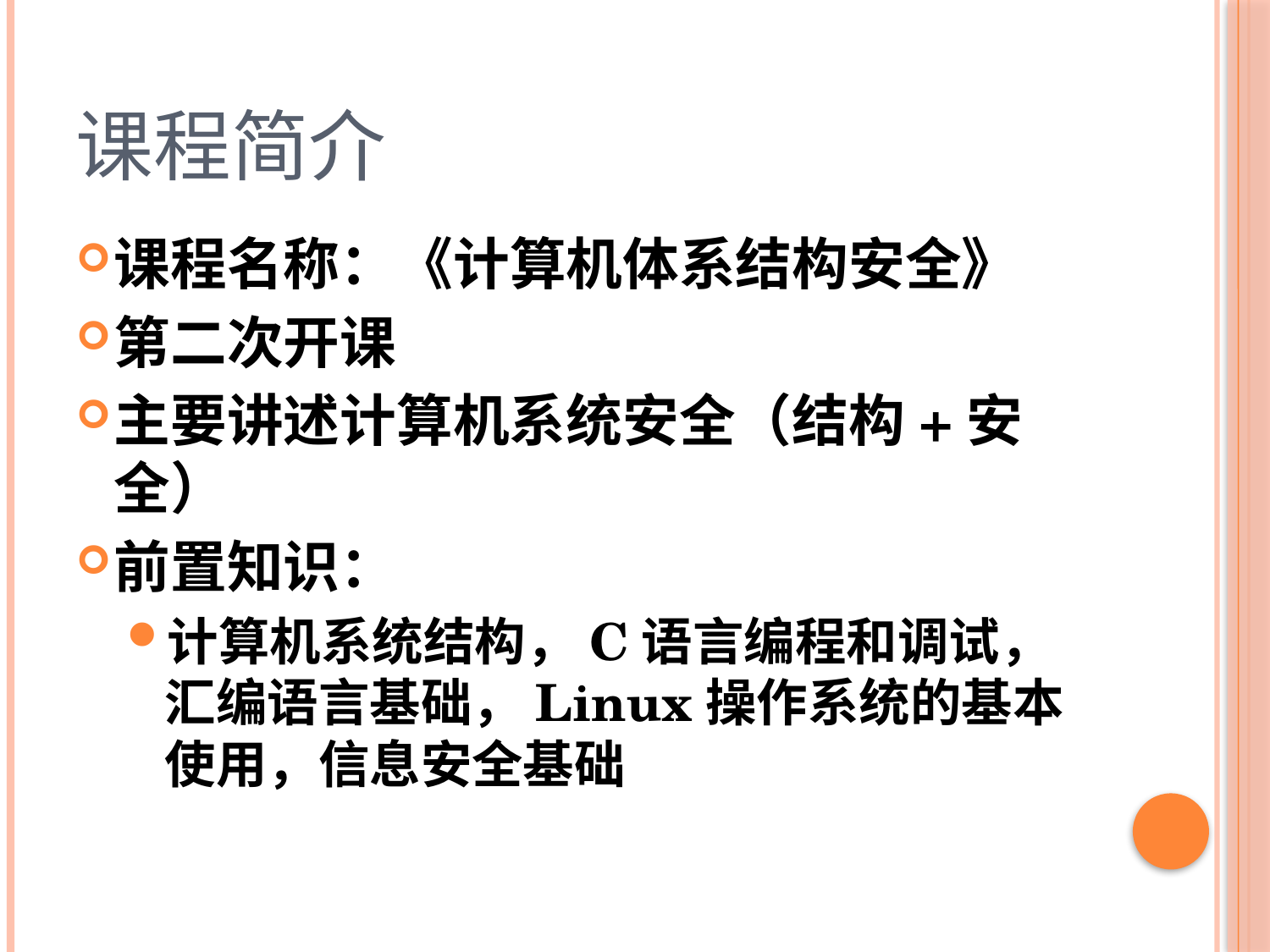

# 课程简介
课程名称：《计算机体系结构安全》
第二次开课
主要讲述计算机系统安全（结构+安全）
前置知识：
计算机系统结构，C语言编程和调试，汇编语言基础，Linux操作系统的基本使用，信息安全基础